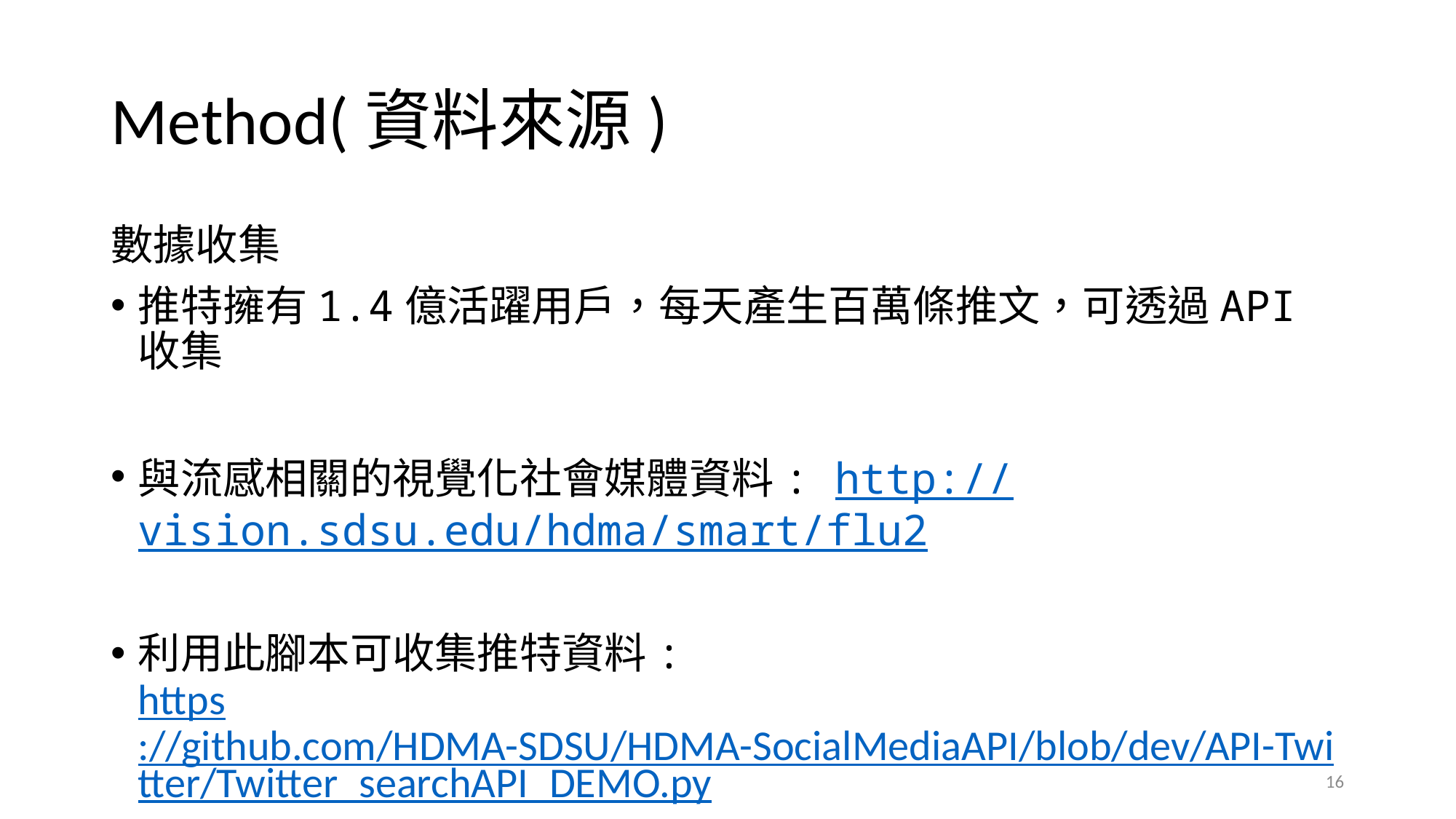

# Method(資料來源)
數據收集
推特擁有1.4億活躍用戶，每天產生百萬條推文，可透過API收集

與流感相關的視覺化社會媒體資料: http://vision.sdsu.edu/hdma/smart/flu2

利用此腳本可收集推特資料:
https://github.com/HDMA-SDSU/HDMA-SocialMediaAPI/blob/dev/API-Twitter/Twitter_searchAPI_DEMO.py
16